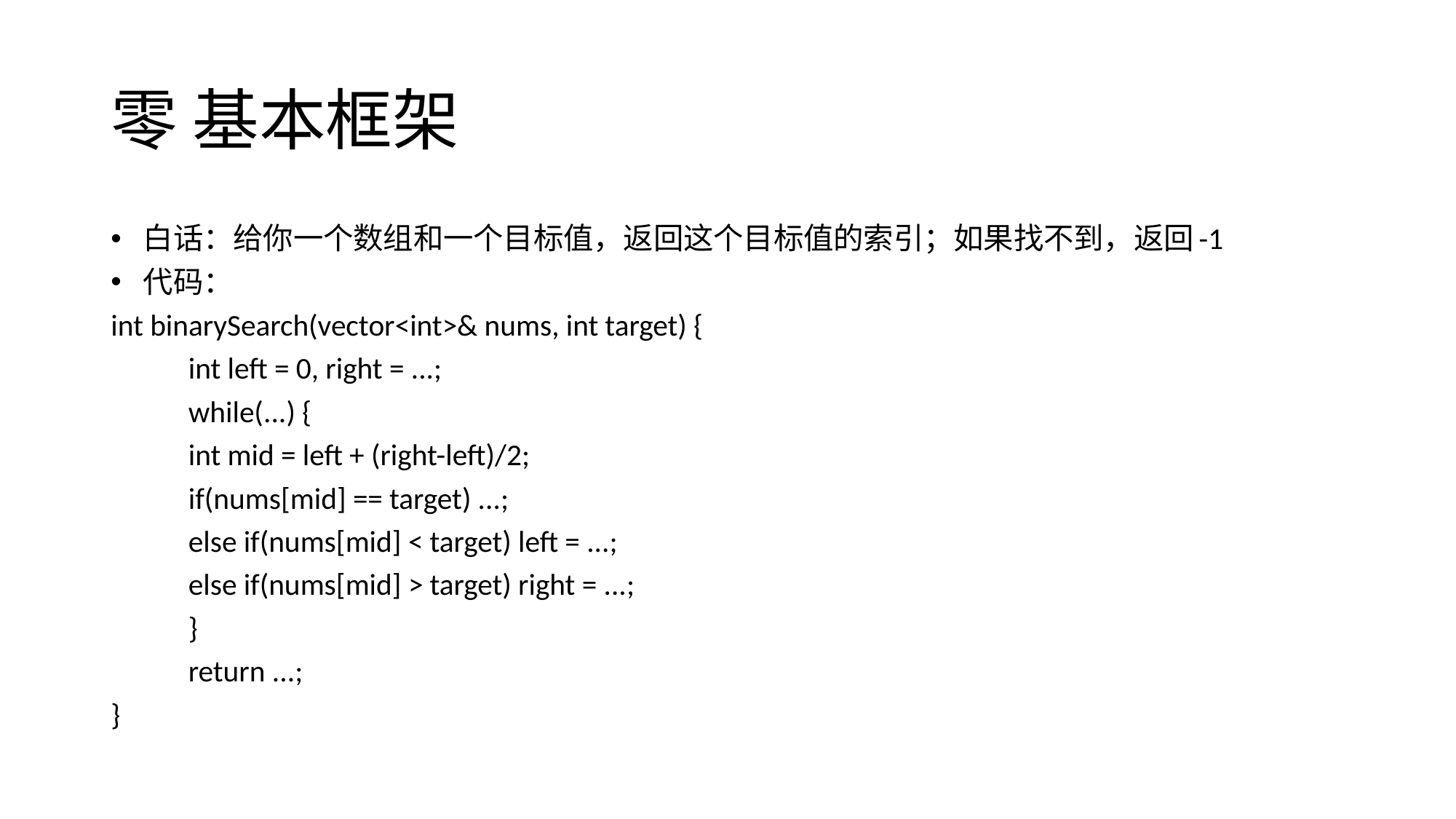

# 零 基本框架
白话：给你一个数组和一个目标值，返回这个目标值的索引；如果找不到，返回-1
代码：
int binarySearch(vector<int>& nums, int target) {
	int left = 0, right = ...;
	while(...) {
		int mid = left + (right-left)/2;
		if(nums[mid] == target) ...;
		else if(nums[mid] < target) left = ...;
		else if(nums[mid] > target) right = ...;
	}
	return ...;
}